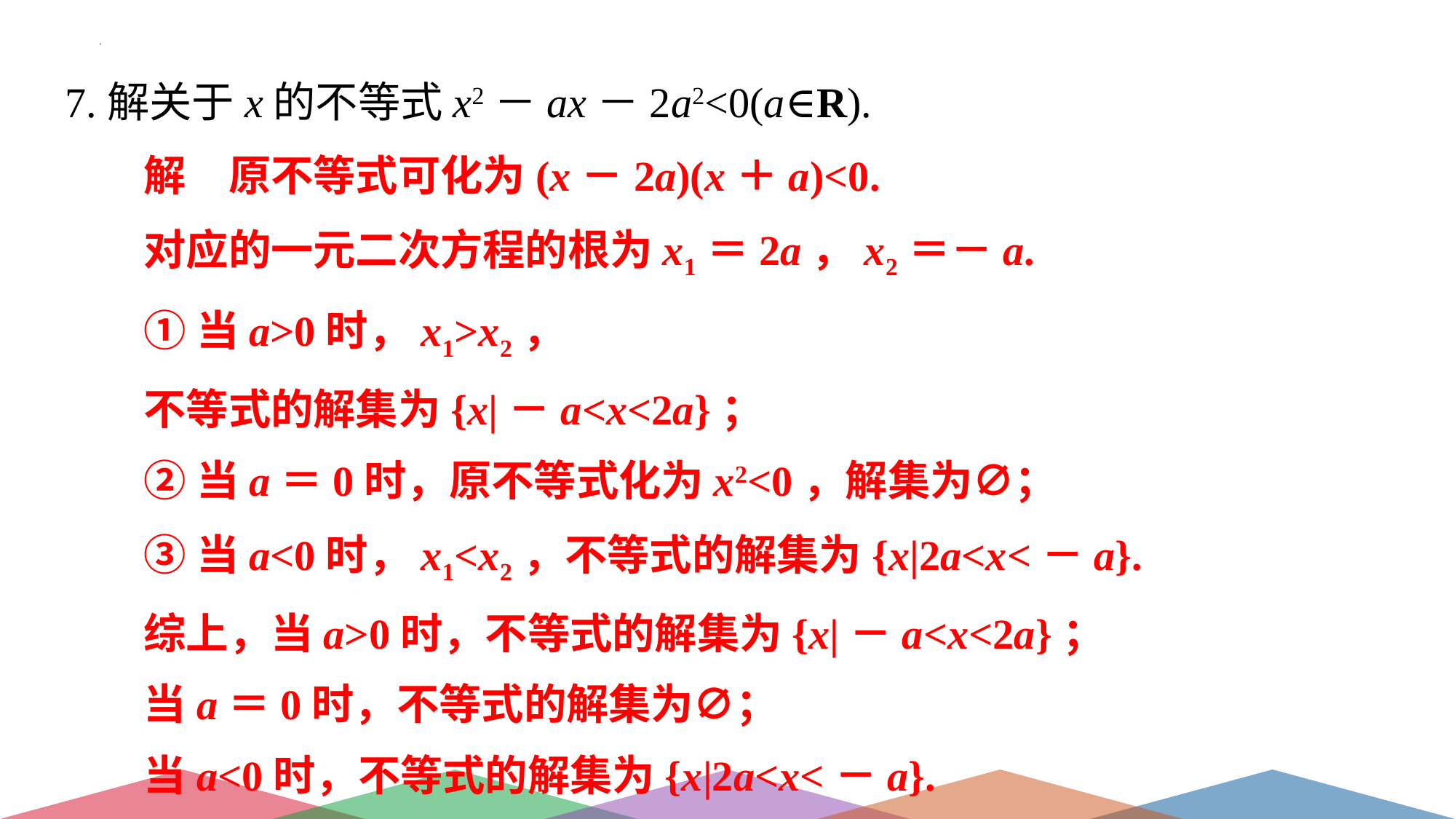

7.解关于x的不等式x2－ax－2a2<0(a∈R).
解　原不等式可化为(x－2a)(x＋a)<0.
对应的一元二次方程的根为x1＝2a，x2＝－a.
①当a>0时，x1>x2，
不等式的解集为{x|－a<x<2a}；
②当a＝0时，原不等式化为x2<0，解集为∅；
③当a<0时，x1<x2，不等式的解集为{x|2a<x<－a}.
综上，当a>0时，不等式的解集为{x|－a<x<2a}；
当a＝0时，不等式的解集为∅；
当a<0时，不等式的解集为{x|2a<x<－a}.